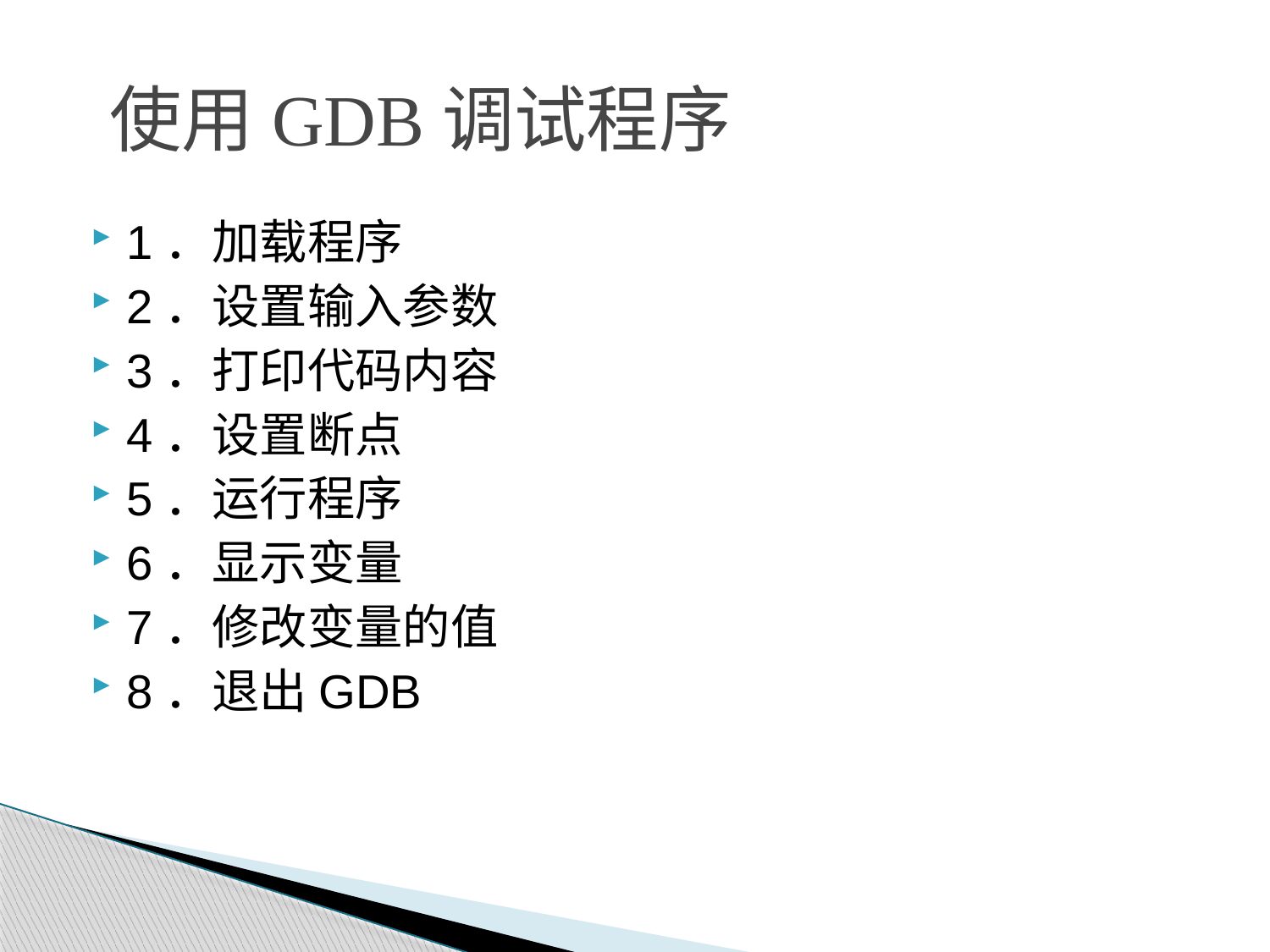

# 使用GDB调试程序
1．加载程序
2．设置输入参数
3．打印代码内容
4．设置断点
5．运行程序
6．显示变量
7．修改变量的值
8．退出GDB